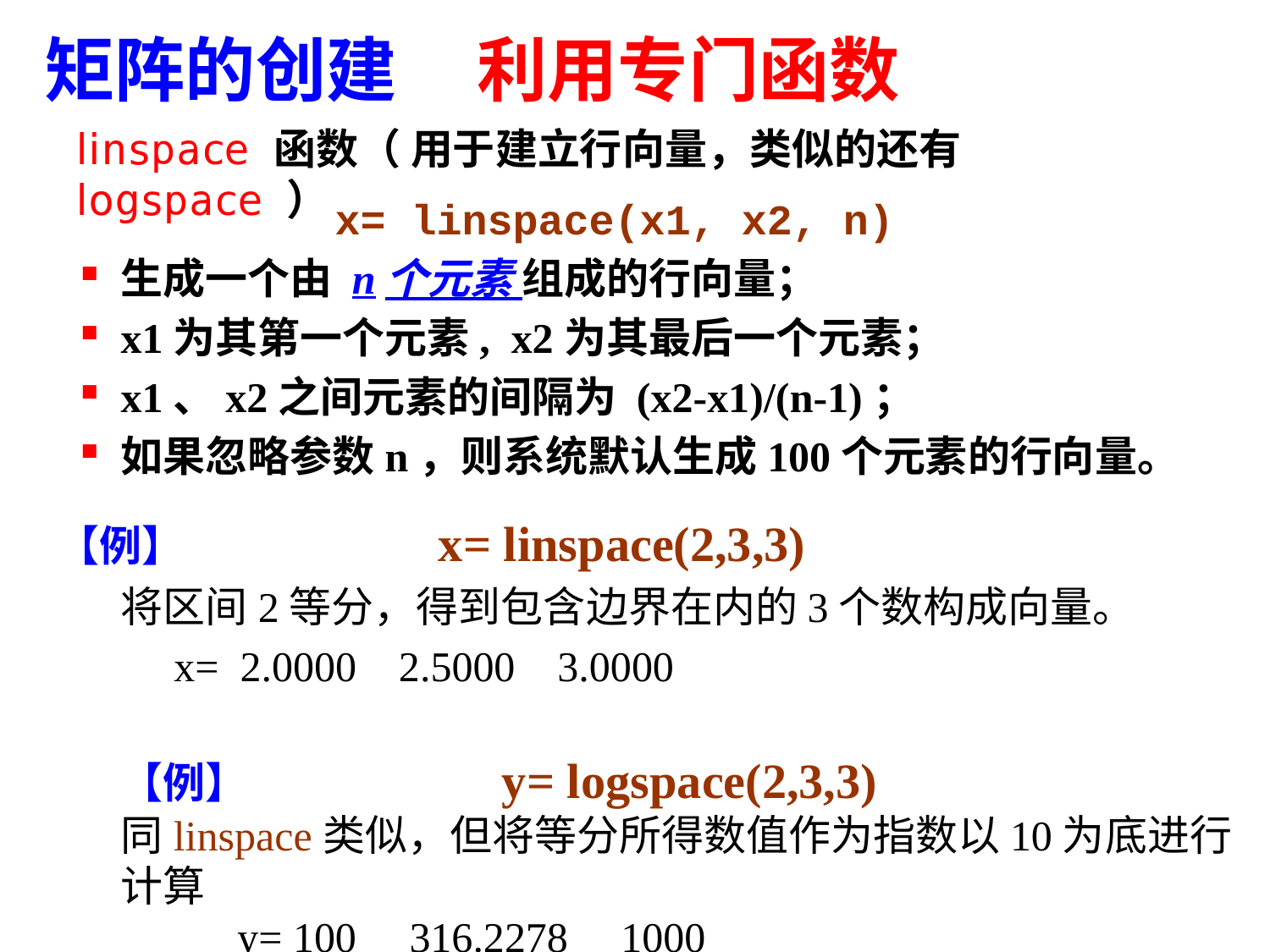

矩阵的创建     利用专门函数
linspace 函数（ 用于建立行向量，类似的还有 logspace ）
          x= linspace(x1, x2, n)
生成一个由 n个元素 组成的行向量；
x1为其第一个元素,  x2为其最后一个元素；
x1、x2之间元素的间隔为 (x2-x1)/(n-1)；
如果忽略参数n，则系统默认生成100个元素的行向量。
【例】		x= linspace(2,3,3)
将区间2等分，得到包含边界在内的3个数构成向量。
     x=  2.0000    2.5000    3.0000

【例】 		y= logspace(2,3,3)
同linspace类似，但将等分所得数值作为指数以10为底进行计算
           y= 100     316.2278     1000
23